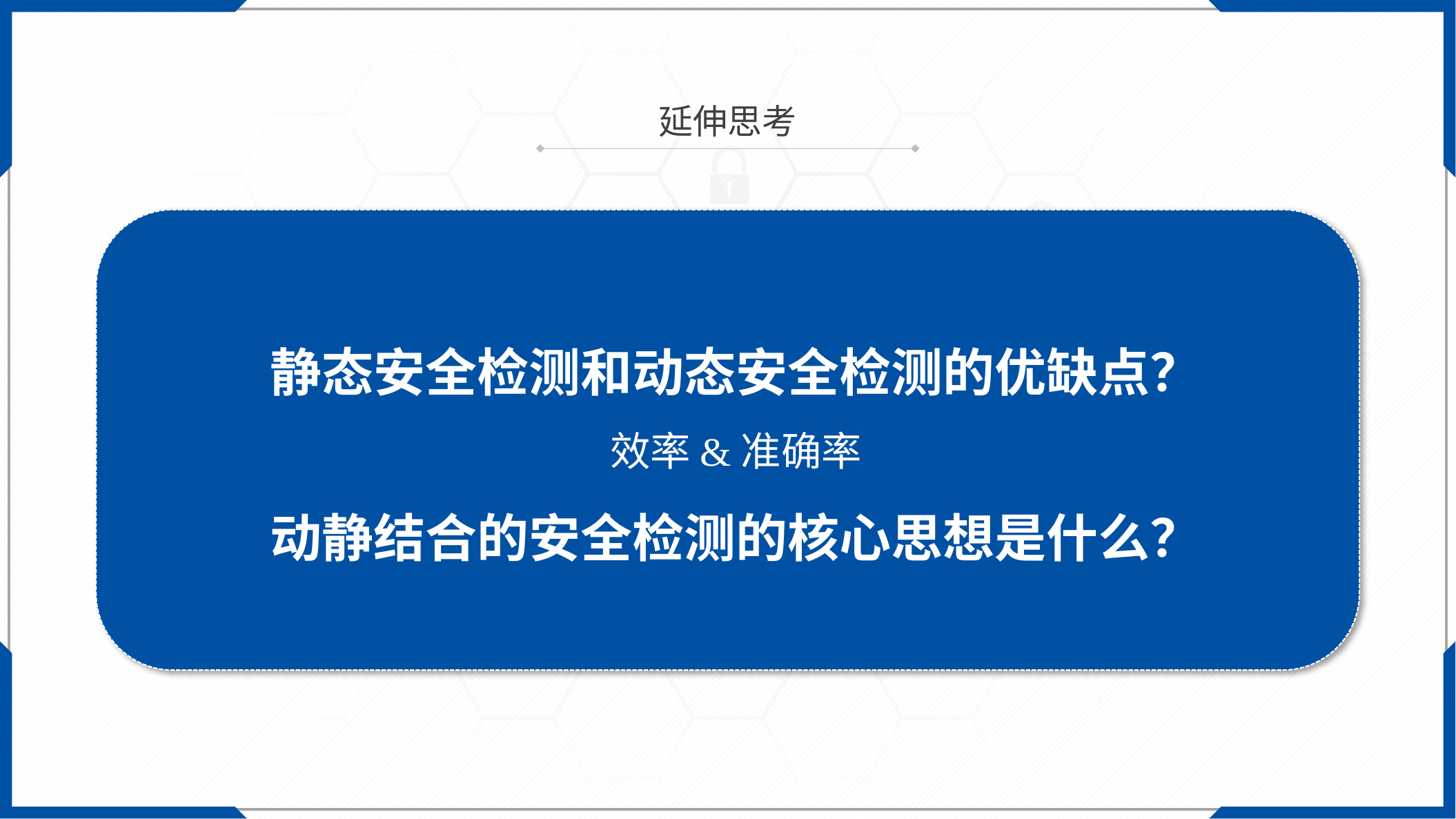

延伸思考

静态安全检测和动态安全检测的优缺点？
效率&准确率
动静结合的安全检测的核心思想是什么？